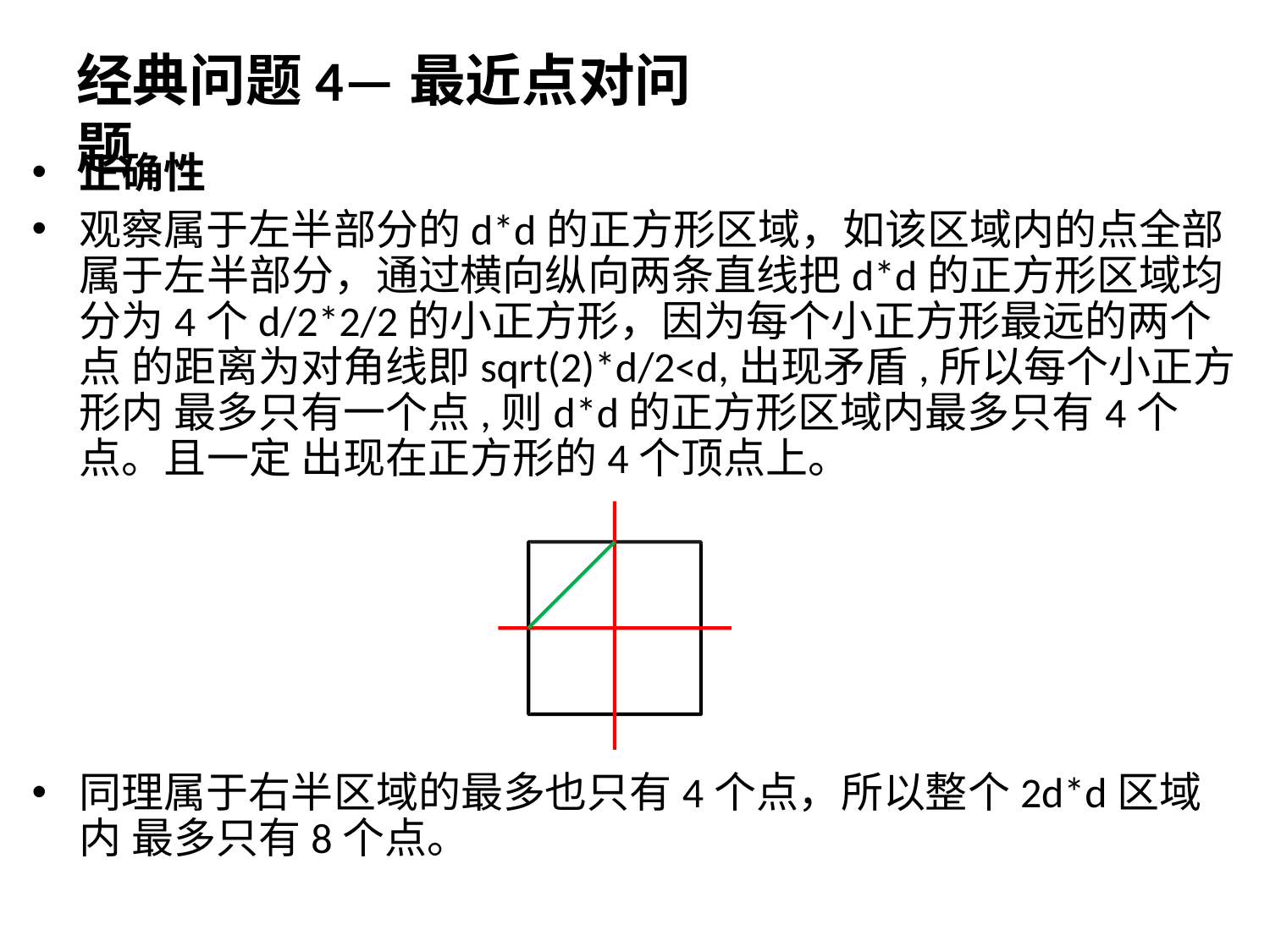

# 经典问题4—最近点对问题
正确性
观察属于左半部分的d*d的正方形区域，如该区域内的点全部 属于左半部分，通过横向纵向两条直线把d*d的正方形区域均 分为4个d/2*2/2的小正方形，因为每个小正方形最远的两个点 的距离为对角线即sqrt(2)*d/2<d,出现矛盾,所以每个小正方形内 最多只有一个点,则d*d的正方形区域内最多只有4个点。且一定 出现在正方形的4个顶点上。

同理属于右半区域的最多也只有4个点，所以整个2d*d区域内 最多只有8个点。